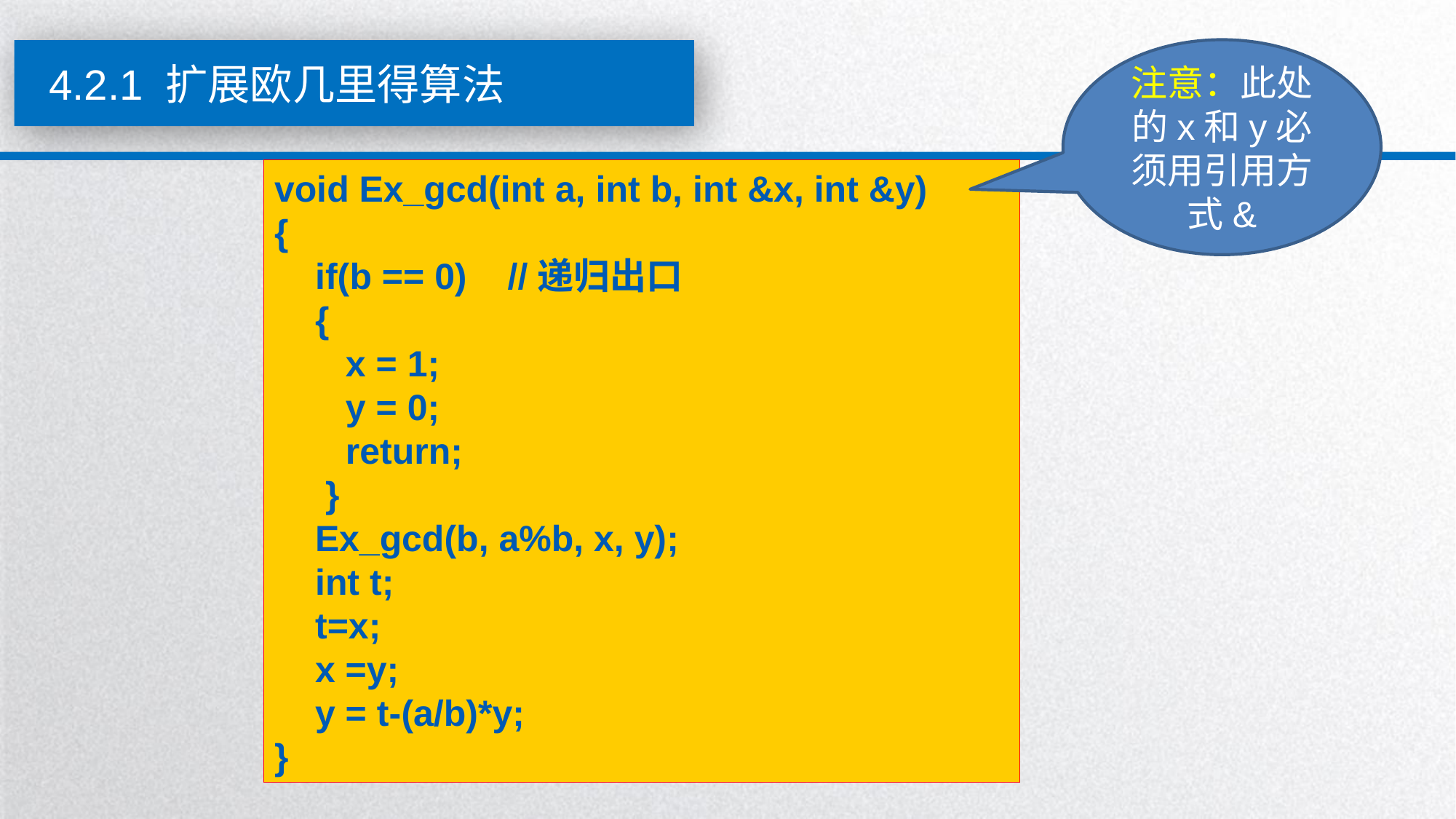

注意：此处的x和y必须用引用方式&
4.2.1 扩展欧几里得算法
void Ex_gcd(int a, int b, int &x, int &y)
{
    if(b == 0)    //递归出口
    {
       x = 1;
       y = 0;
       return;
     }
    Ex_gcd(b, a%b, x, y);
    int t;
    t=x;
    x =y;
    y = t-(a/b)*y;
}